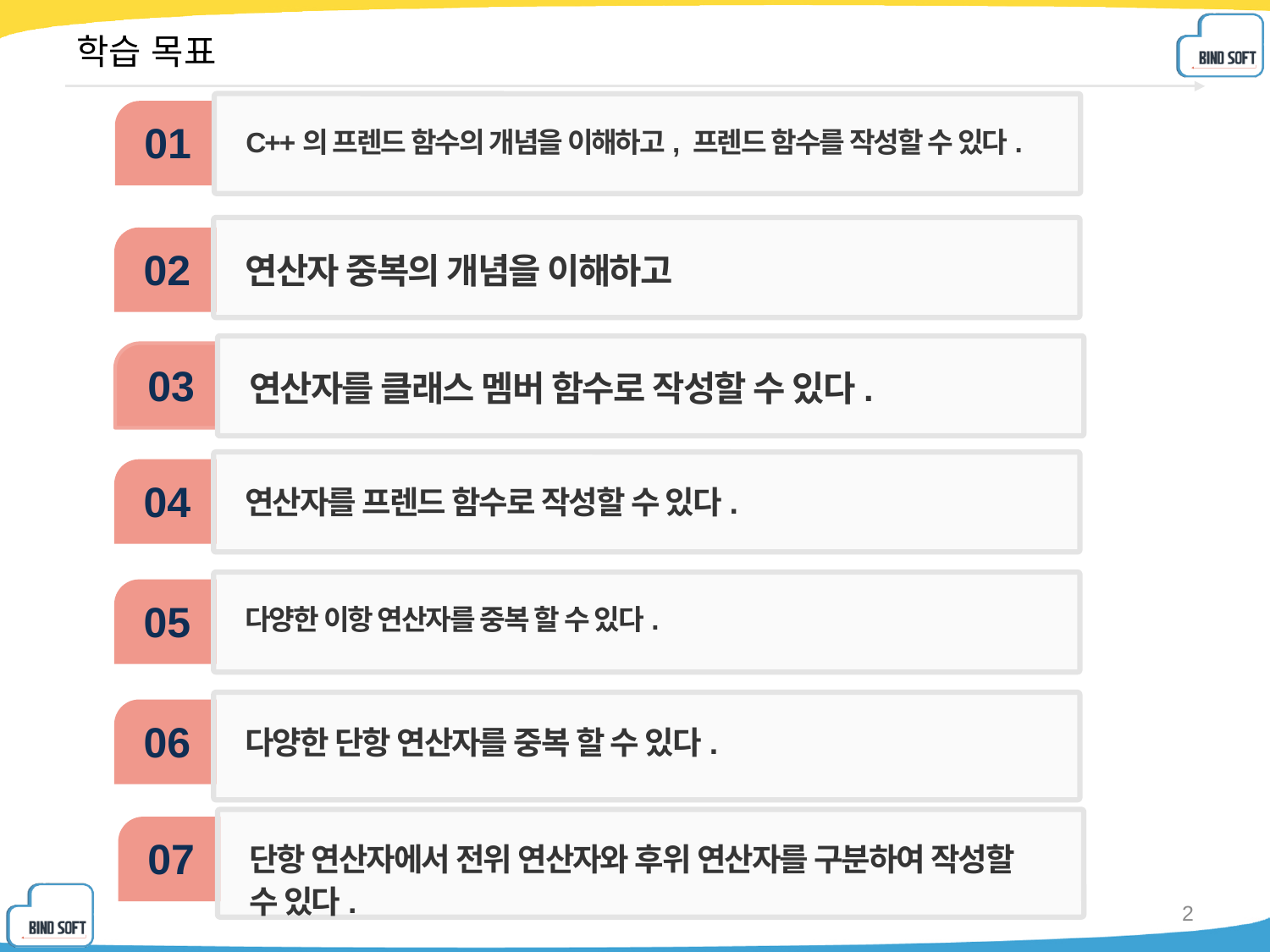

# 학습 목표

01
C++의 프렌드 함수의 개념을 이해하고, 프렌드 함수를 작성할 수 있다.

02
연산자 중복의 개념을 이해하고

03
연산자를 클래스 멤버 함수로 작성할 수 있다.

04
연산자를 프렌드 함수로 작성할 수 있다.

05
다양한 이항 연산자를 중복 할 수 있다.

06
다양한 단항 연산자를 중복 할 수 있다.

07
단항 연산자에서 전위 연산자와 후위 연산자를 구분하여 작성할 수 있다.
2